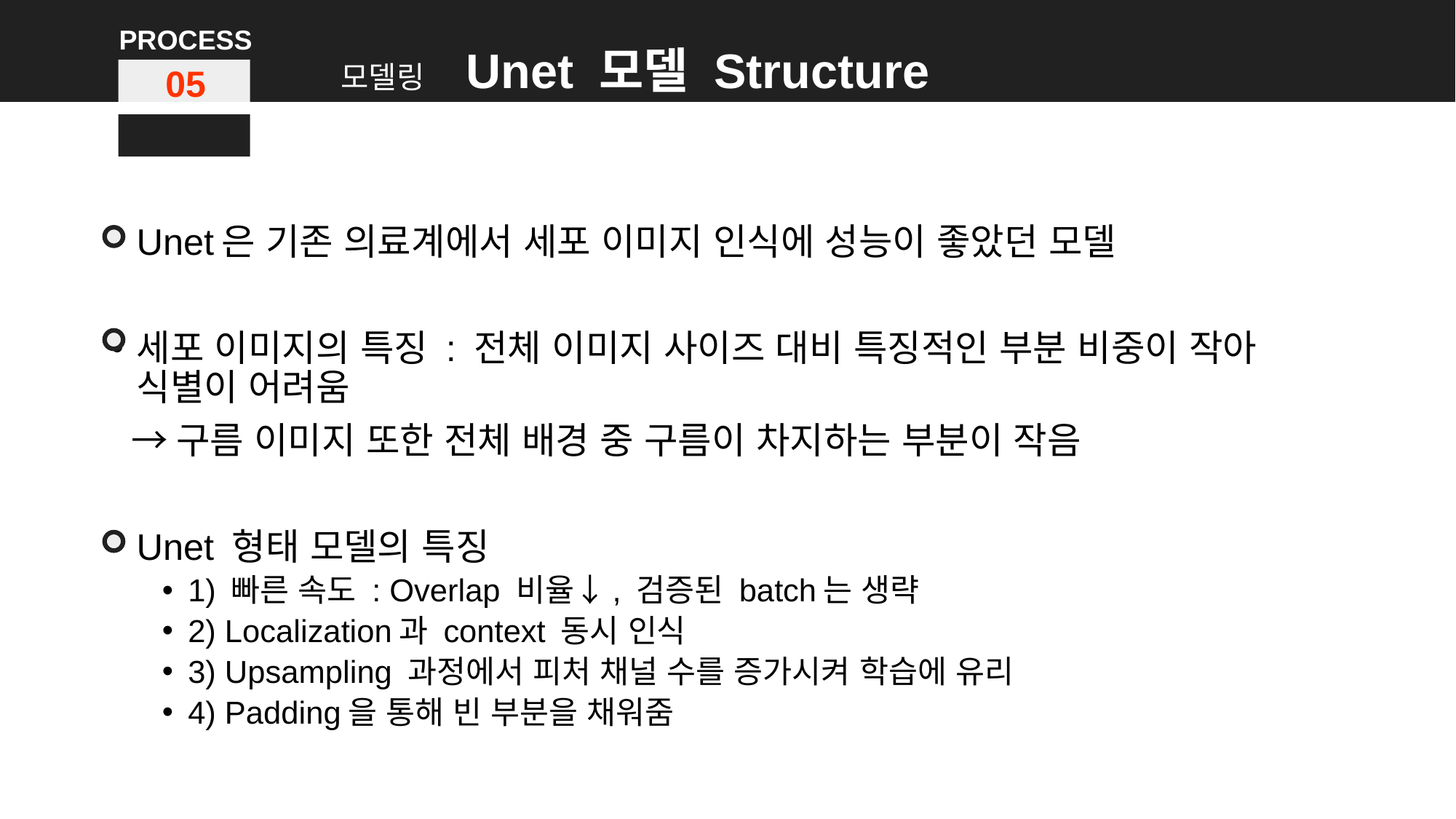

PROCESS

모델링    Unet 모델 Structure
05

Unet은 기존 의료계에서 세포 이미지 인식에 성능이 좋았던 모델

세포 이미지의 특징 : 전체 이미지 사이즈 대비 특징적인 부분 비중이 작아 식별이 어려움
  →구름 이미지 또한 전체 배경 중 구름이 차지하는 부분이 작음

Unet 형태 모델의 특징
1) 빠른 속도 : Overlap 비율↓, 검증된 batch는 생략
2) Localization과 context 동시 인식
3) Upsampling 과정에서 피처 채널 수를 증가시켜 학습에 유리
4) Padding을 통해 빈 부분을 채워줌